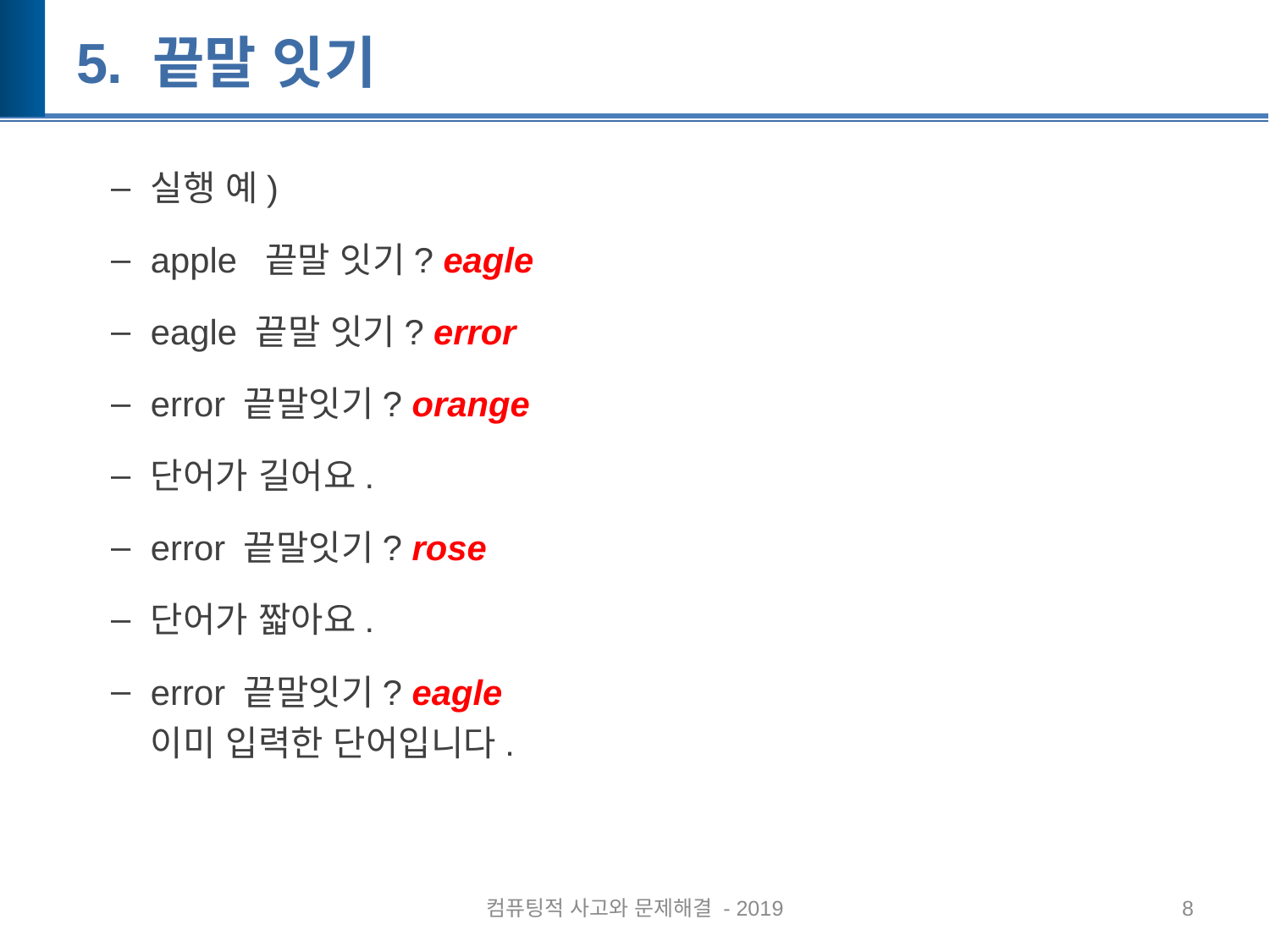

# 5. 끝말 잇기
실행 예)
apple  끝말 잇기? eagle
eagle 끝말 잇기? error
error 끝말잇기? orange
단어가 길어요.
error 끝말잇기? rose
단어가 짧아요.
error 끝말잇기? eagle
이미 입력한 단어입니다.
컴퓨팅적 사고와 문제해결 - 2019
8